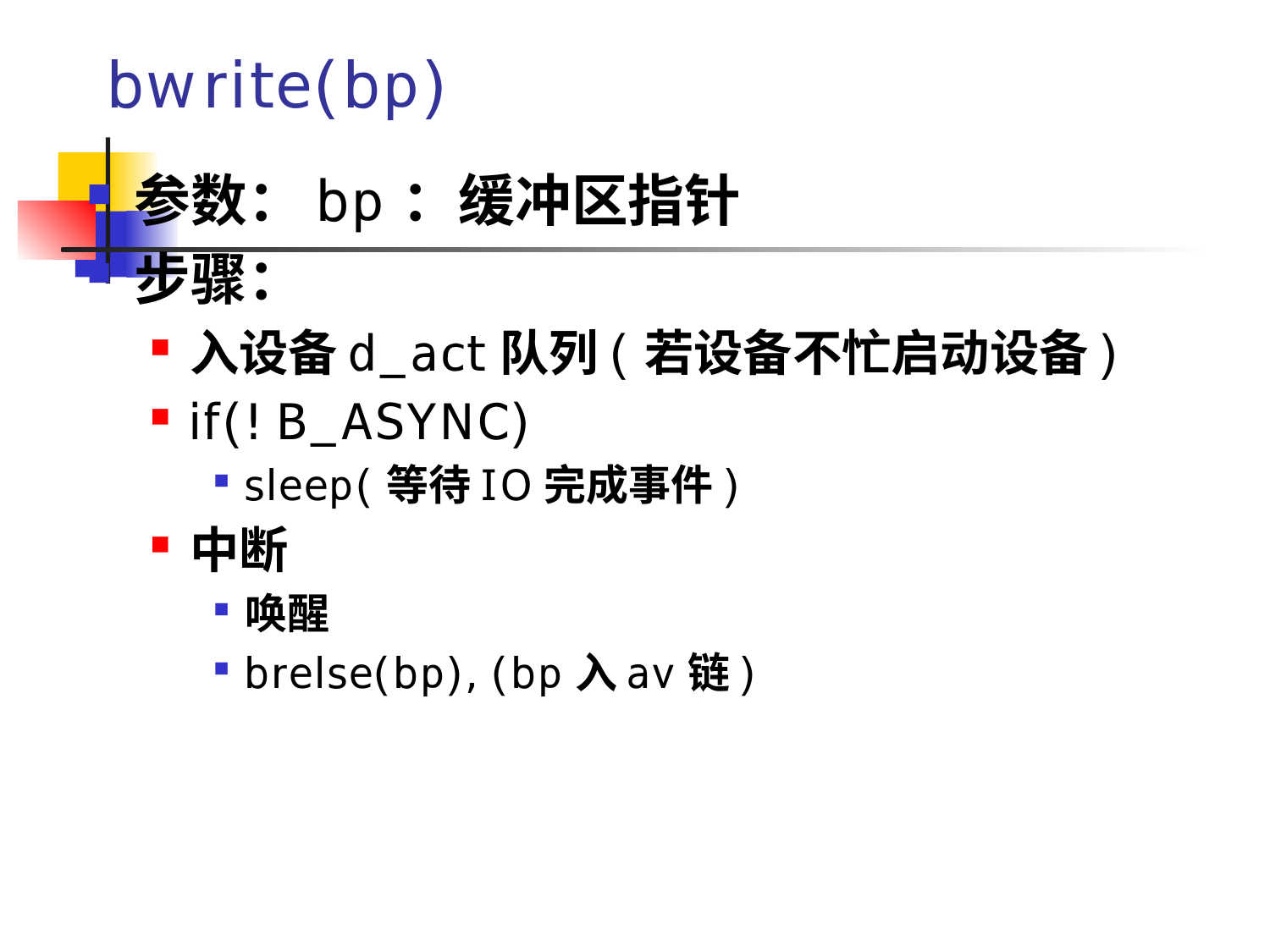

# bwrite(bp)
参数：bp：缓冲区指针
步骤：
入设备d_act队列(若设备不忙启动设备)
if(! B_ASYNC)
sleep(等待IO完成事件)
中断
唤醒
brelse(bp), (bp入av链)